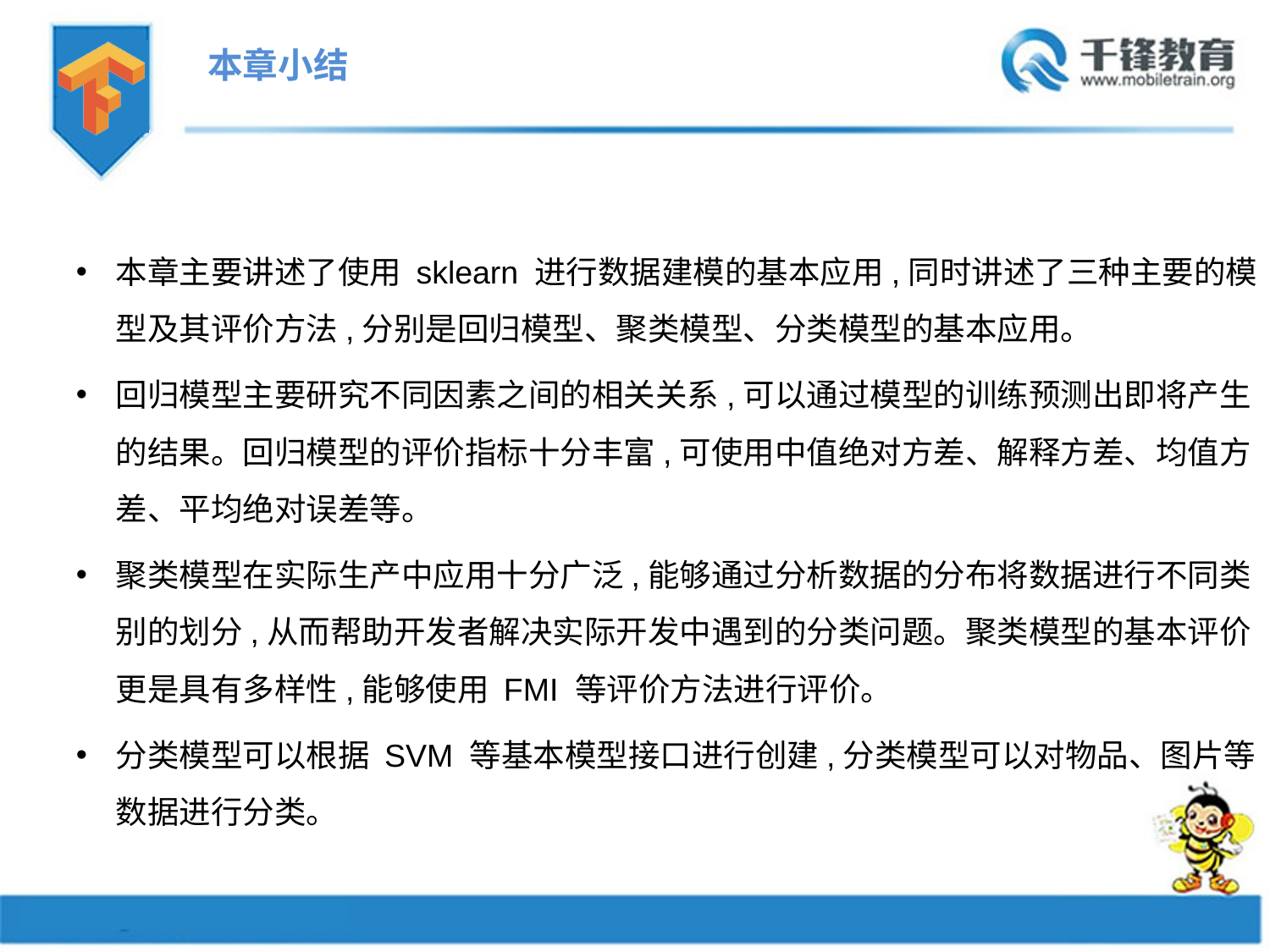

本章小结
本章主要讲述了使用 sklearn 进行数据建模的基本应用,同时讲述了三种主要的模型及其评价方法,分别是回归模型、聚类模型、分类模型的基本应用。
回归模型主要研究不同因素之间的相关关系,可以通过模型的训练预测出即将产生的结果。回归模型的评价指标十分丰富,可使用中值绝对方差、解释方差、均值方差、平均绝对误差等。
聚类模型在实际生产中应用十分广泛,能够通过分析数据的分布将数据进行不同类别的划分,从而帮助开发者解决实际开发中遇到的分类问题。聚类模型的基本评价更是具有多样性,能够使用 FMI 等评价方法进行评价。
分类模型可以根据 SVM 等基本模型接口进行创建,分类模型可以对物品、图片等数据进行分类。